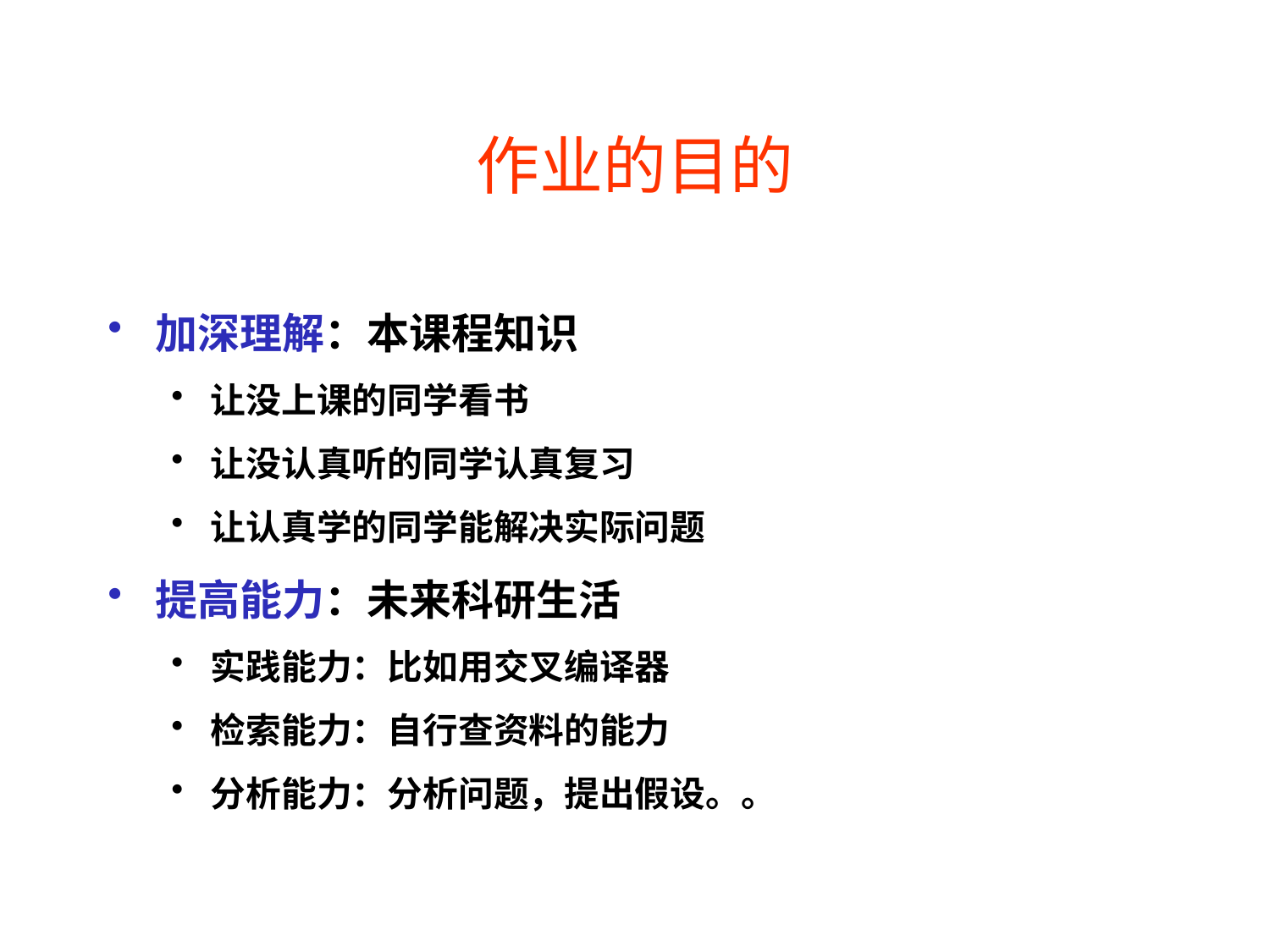

# 作业的目的
加深理解：本课程知识
让没上课的同学看书
让没认真听的同学认真复习
让认真学的同学能解决实际问题
提高能力：未来科研生活
实践能力：比如用交叉编译器
检索能力：自行查资料的能力
分析能力：分析问题，提出假设。。